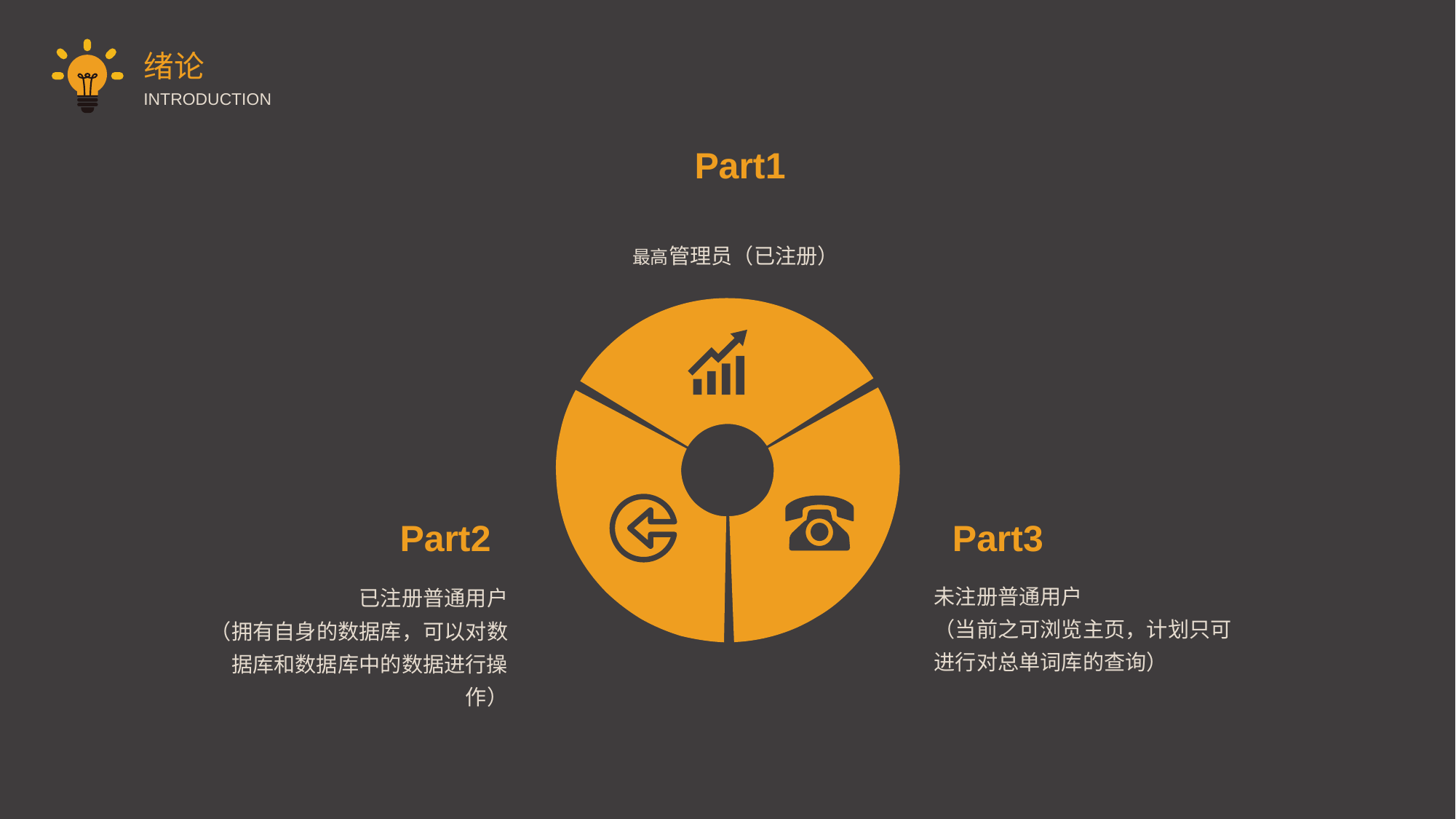

绪论
INTRODUCTION
Part1
最高管理员（已注册）

Part2
Part3
未注册普通用户
（当前之可浏览主页，计划只可进行对总单词库的查询）
已注册普通用户
（拥有自身的数据库，可以对数据库和数据库中的数据进行操作）